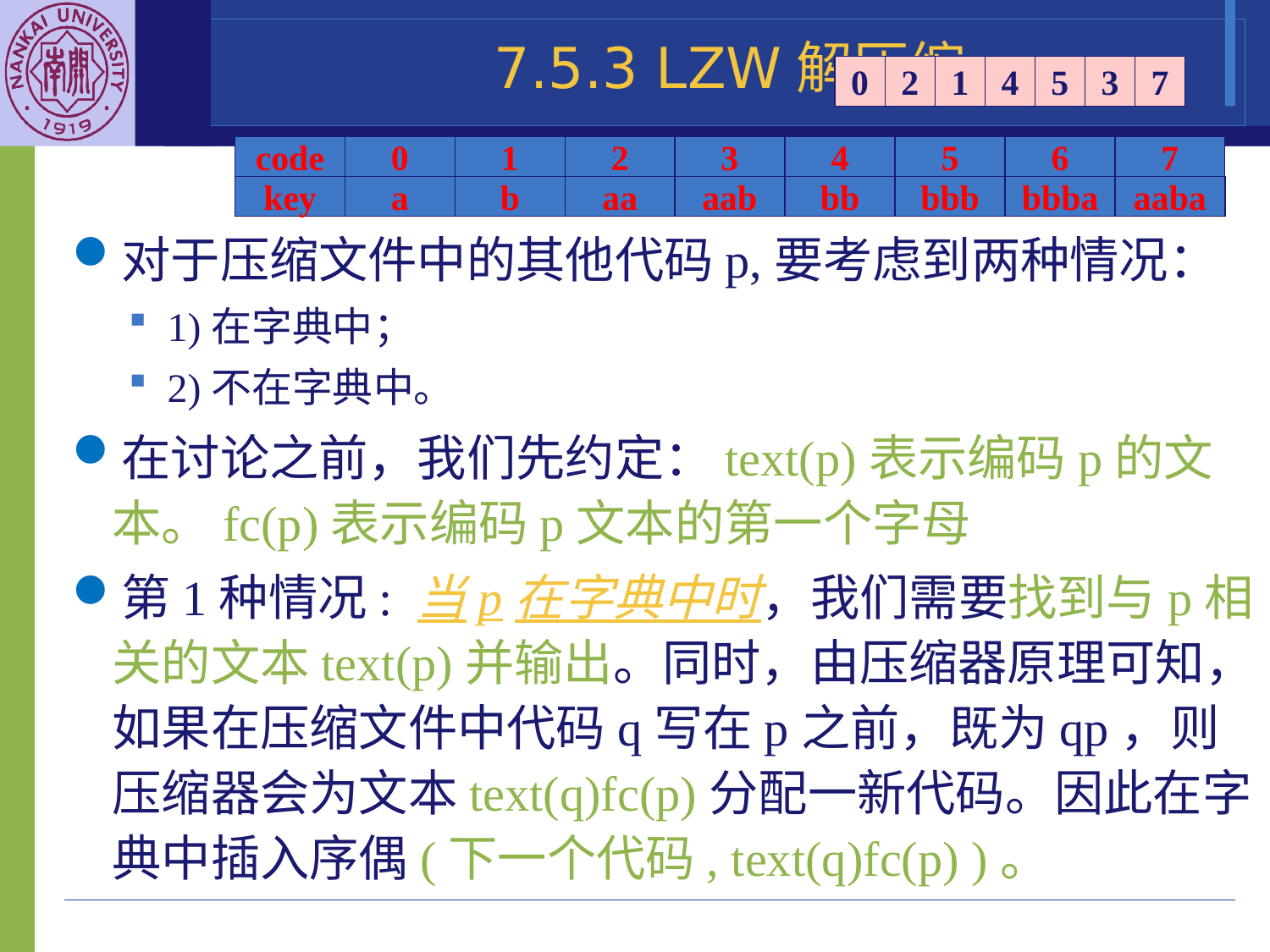

7.5.3 LZW解压缩
0
2
1
4
5
3
7
code
0
1
2
3
4
5
6
7
key
a
b
aa
aab
bb
bbb
bbba
aaba
对于压缩文件中的其他代码p,要考虑到两种情况：
1)在字典中；
2)不在字典中。
在讨论之前，我们先约定：text(p)表示编码p的文本。fc(p)表示编码p文本的第一个字母
第1种情况: 当p在字典中时，我们需要找到与p相关的文本text(p)并输出。同时，由压缩器原理可知，如果在压缩文件中代码q写在p之前，既为qp，则压缩器会为文本text(q)fc(p)分配一新代码。因此在字典中插入序偶(下一个代码, text(q)fc(p) )。
93